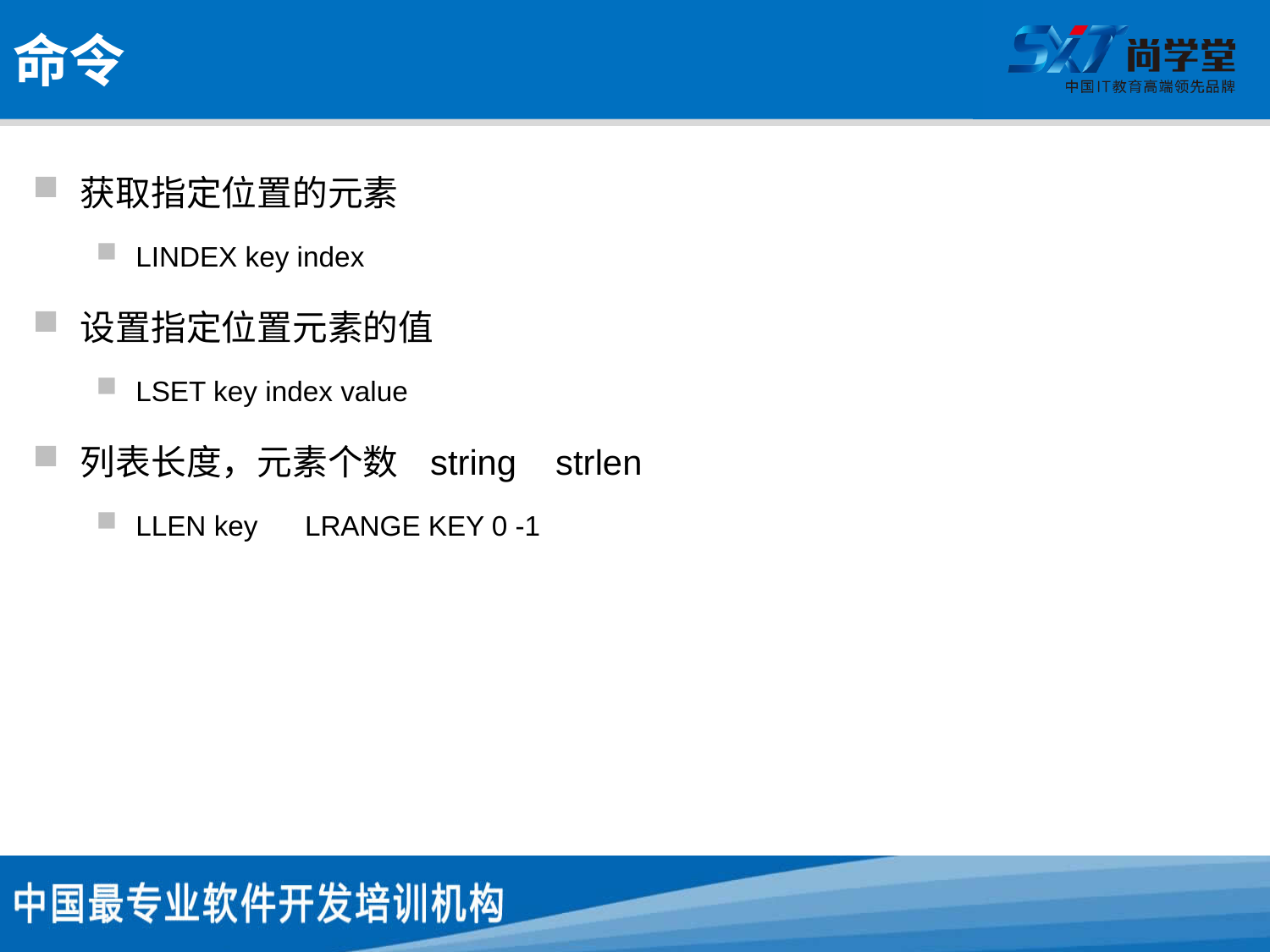

# 命令
获取指定位置的元素
LINDEX key index
设置指定位置元素的值
LSET key index value
列表长度，元素个数   string    strlen
LLEN key      LRANGE KEY 0 -1